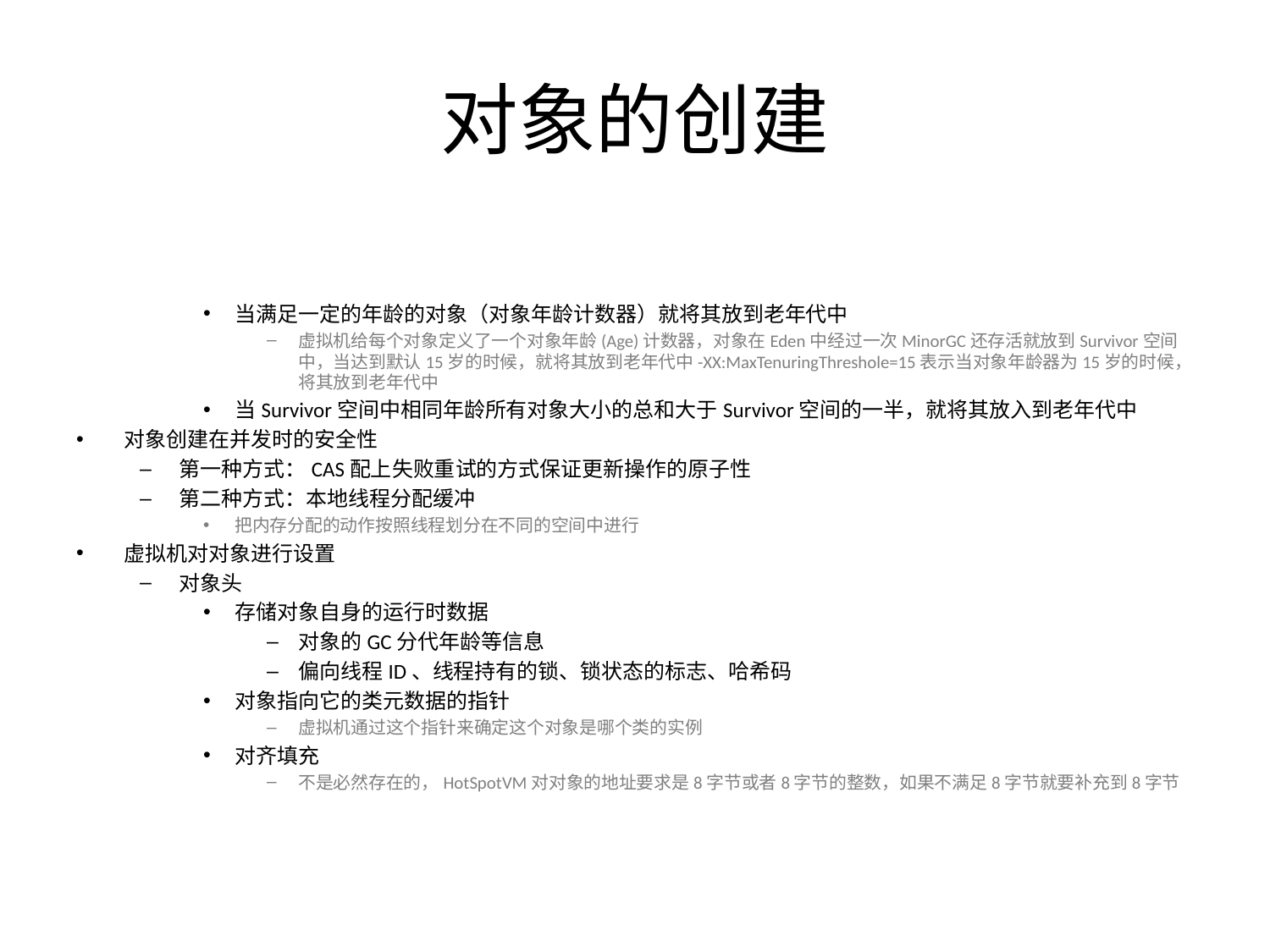

# 对象的创建

当满足一定的年龄的对象（对象年龄计数器）就将其放到老年代中
虚拟机给每个对象定义了一个对象年龄(Age)计数器，对象在Eden中经过一次MinorGC还存活就放到Survivor空间中，当达到默认15岁的时候，就将其放到老年代中-XX:MaxTenuringThreshole=15表示当对象年龄器为15岁的时候，将其放到老年代中
当Survivor空间中相同年龄所有对象大小的总和大于Survivor空间的一半，就将其放入到老年代中
对象创建在并发时的安全性
第一种方式：CAS配上失败重试的方式保证更新操作的原子性
第二种方式：本地线程分配缓冲
把内存分配的动作按照线程划分在不同的空间中进行
虚拟机对对象进行设置
对象头
存储对象自身的运行时数据
对象的GC分代年龄等信息
偏向线程ID、线程持有的锁、锁状态的标志、哈希码
对象指向它的类元数据的指针
虚拟机通过这个指针来确定这个对象是哪个类的实例
对齐填充
不是必然存在的，HotSpotVM对对象的地址要求是8字节或者8字节的整数，如果不满足8字节就要补充到8字节